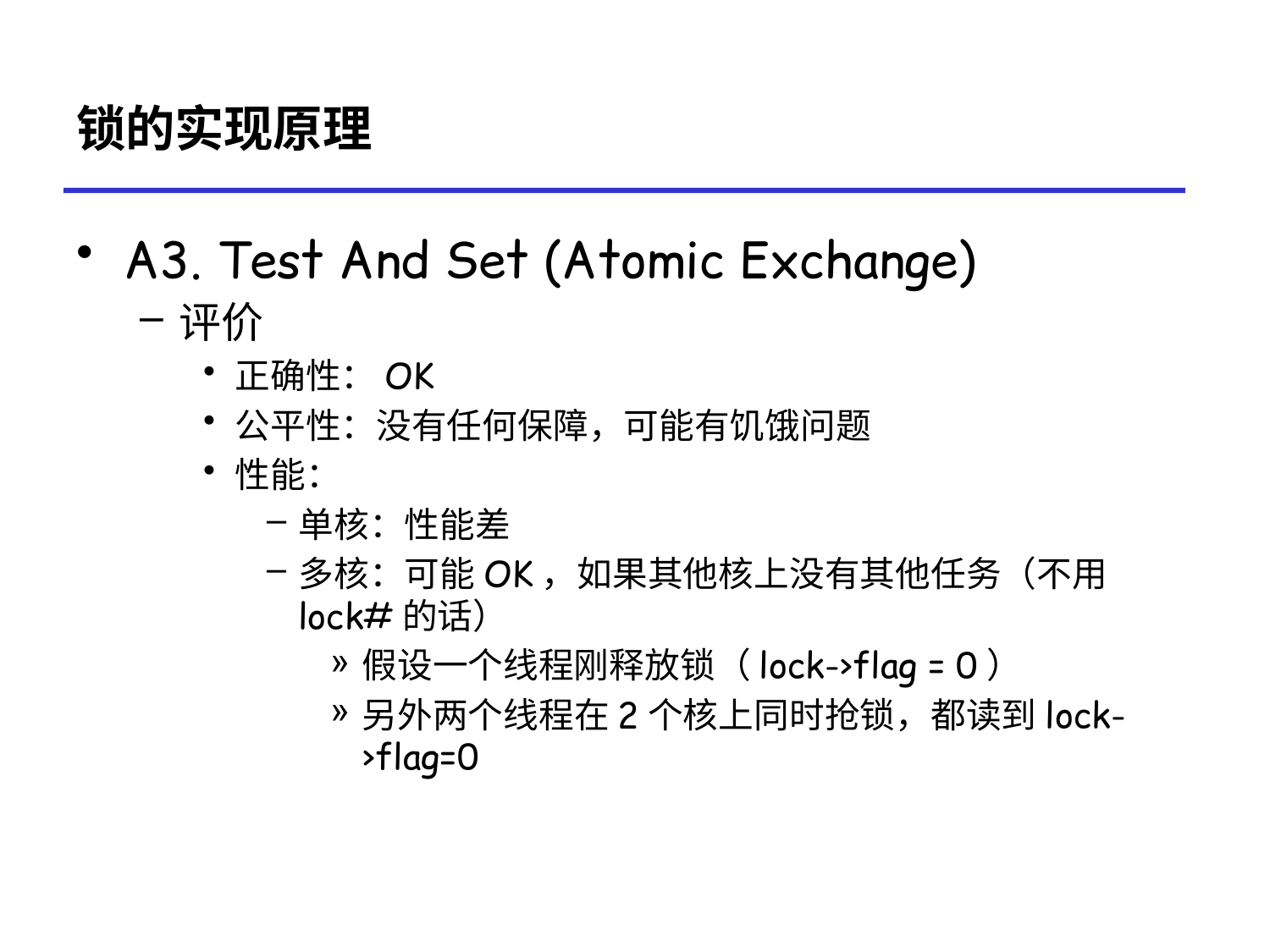

# 锁的实现原理
A3. Test And Set (Atomic Exchange)
评价
正确性：OK
公平性：没有任何保障，可能有饥饿问题
性能：
单核：性能差
多核：可能OK，如果其他核上没有其他任务（不用lock#的话）
假设一个线程刚释放锁（lock->flag = 0）
另外两个线程在2个核上同时抢锁，都读到lock->flag=0